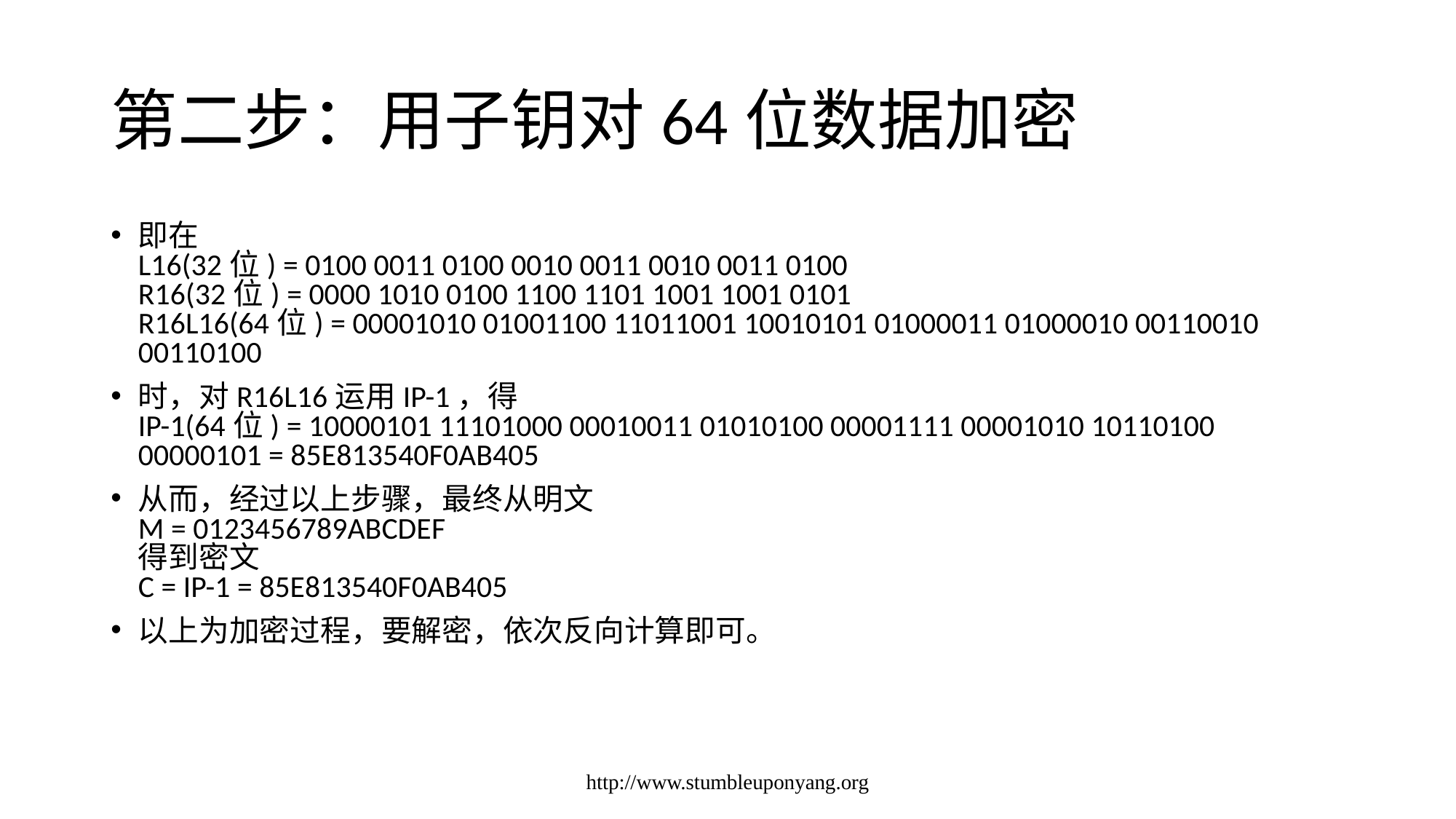

# 第二步：用子钥对64位数据加密
即在
L16(32位) = 0100 0011 0100 0010 0011 0010 0011 0100
R16(32位) = 0000 1010 0100 1100 1101 1001 1001 0101
R16L16(64位) = 00001010 01001100 11011001 10010101 01000011 01000010 00110010 00110100
时，对R16L16运用IP-1，得
IP-1(64位) = 10000101 11101000 00010011 01010100 00001111 00001010 10110100 00000101 = 85E813540F0AB405
从而，经过以上步骤，最终从明文
M = 0123456789ABCDEF
得到密文
C = IP-1 = 85E813540F0AB405
以上为加密过程，要解密，依次反向计算即可。
http://www.stumbleuponyang.org